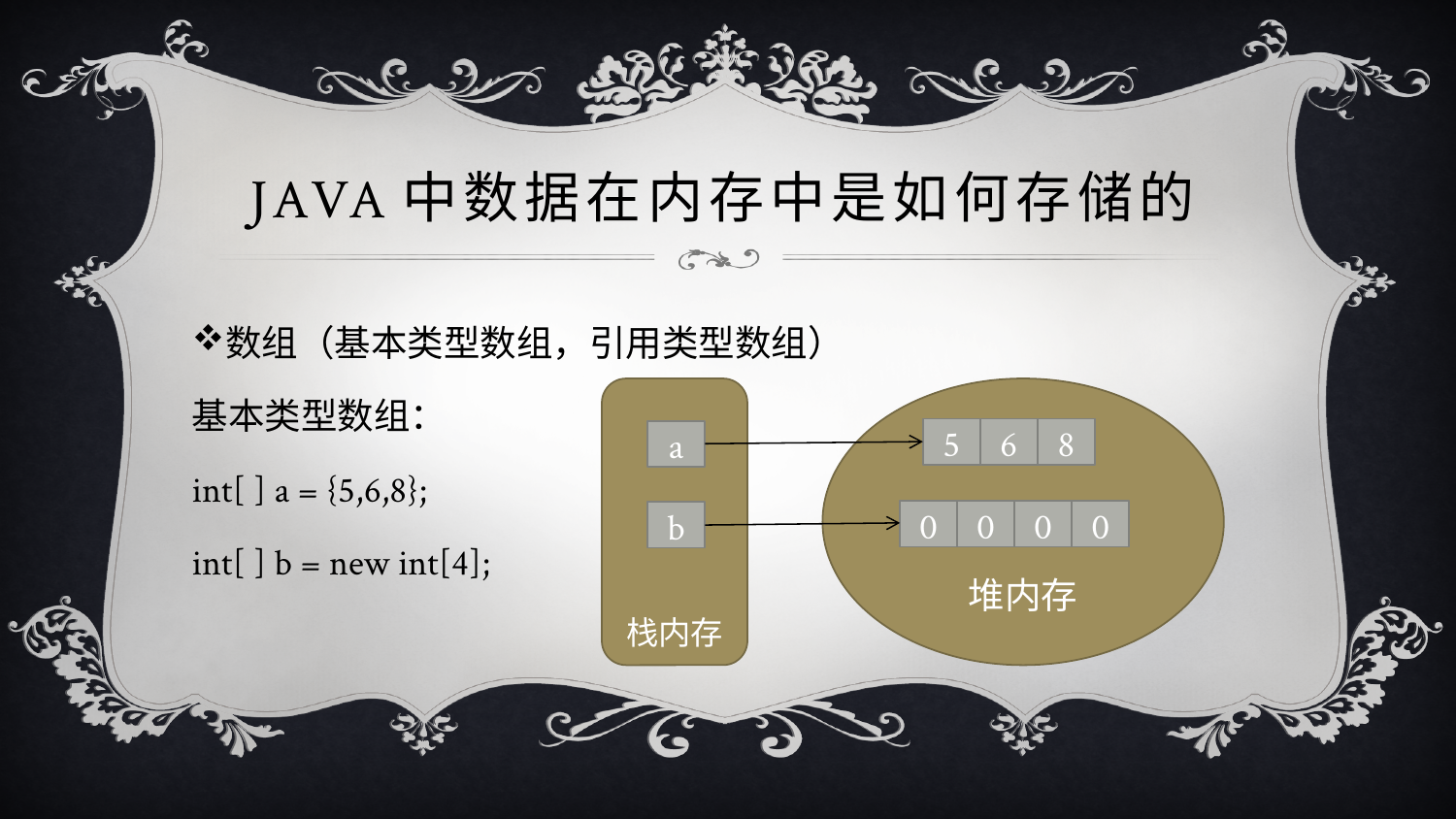

# Java中数据在内存中是如何存储的
数组（基本类型数组，引用类型数组）
基本类型数组：
int[ ] a = {5,6,8};
int[ ] b = new int[4];

栈内存
堆内存
5
6
8
a
0
0
0
0
b